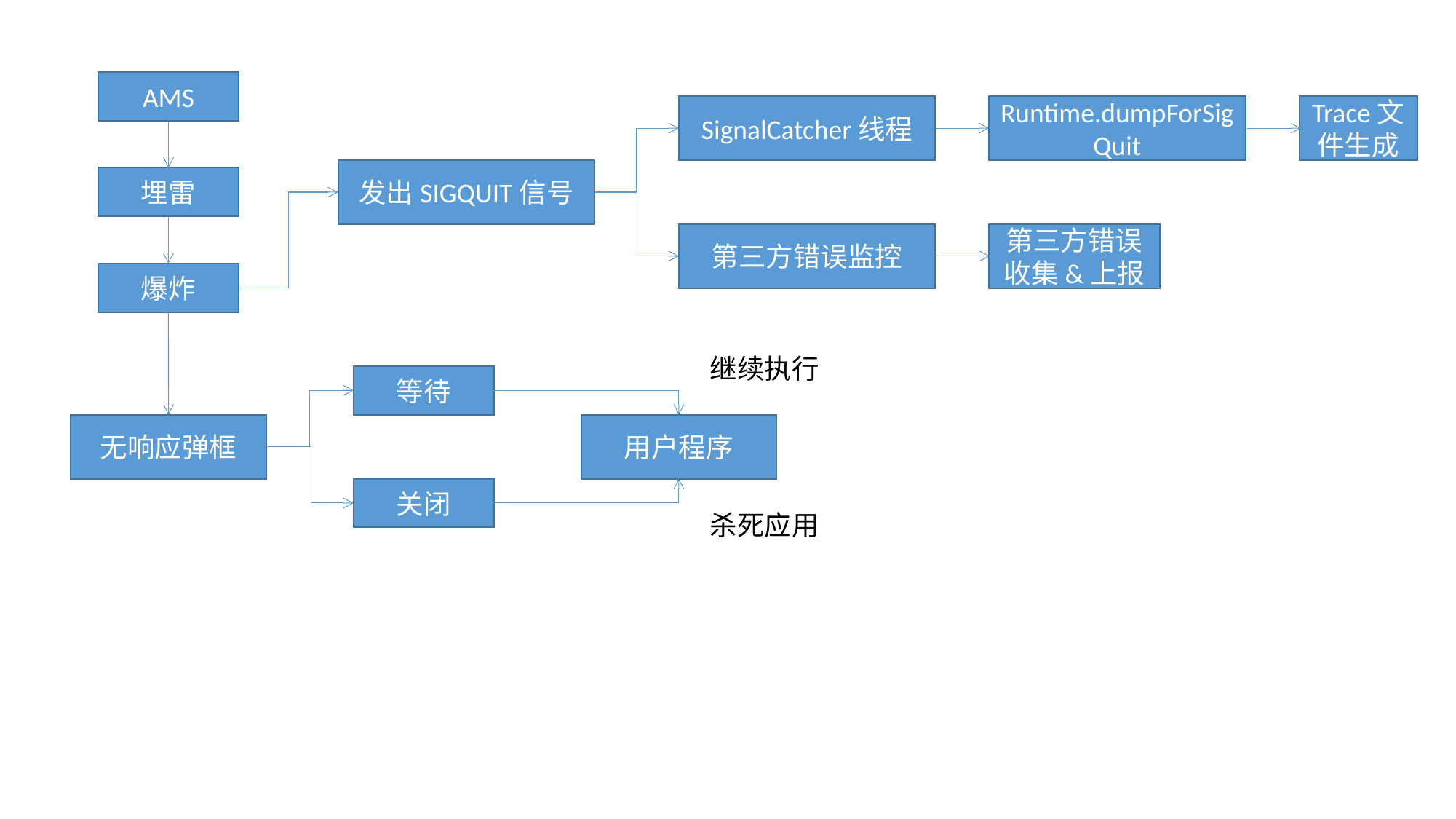

AMS
SignalCatcher线程
Runtime.dumpForSigQuit
Trace文件生成
发出SIGQUIT信号
埋雷
第三方错误监控
第三方错误收集&上报
爆炸
继续执行
等待
无响应弹框
用户程序
关闭
杀死应用